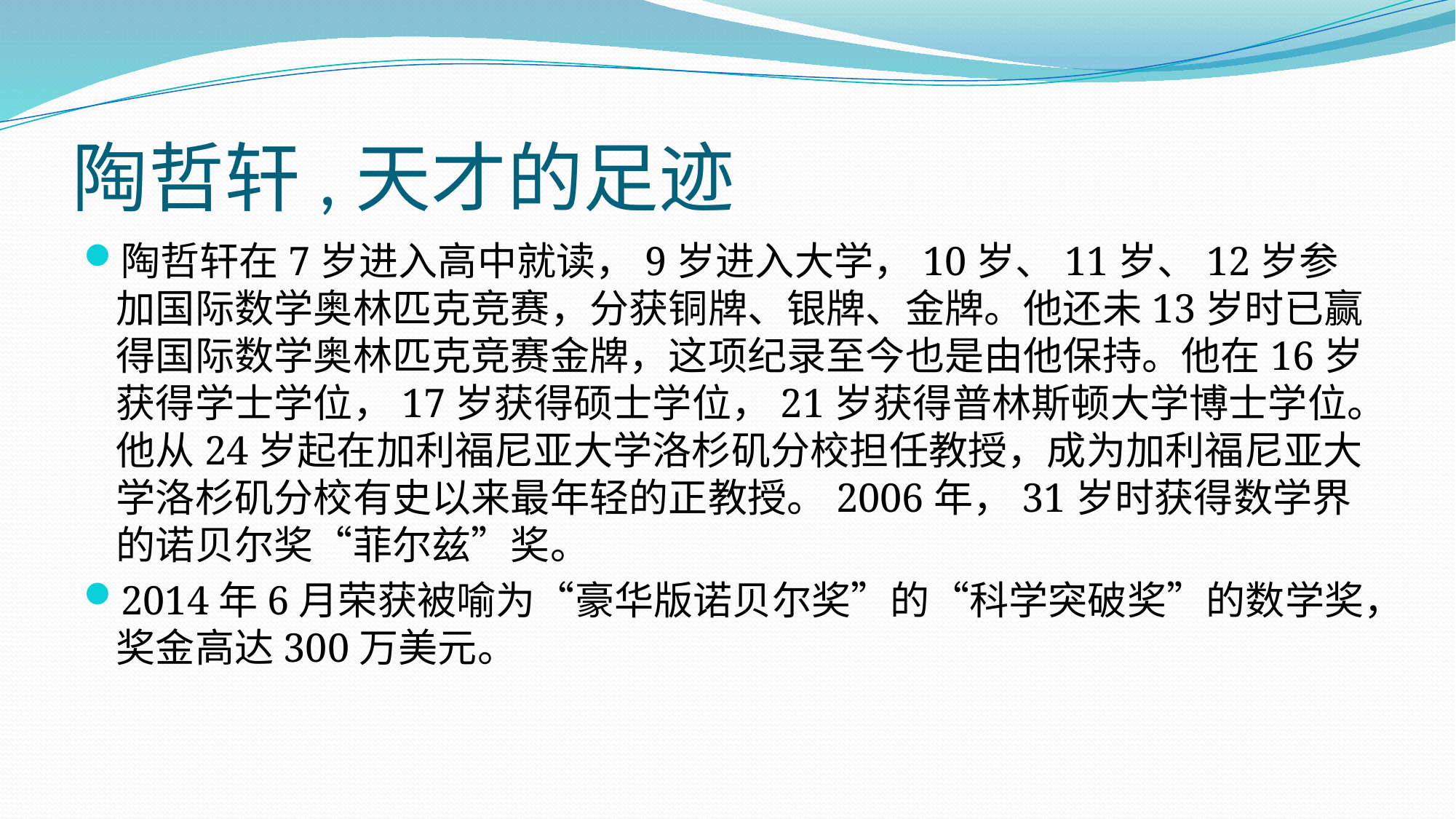

# 陶哲轩,天才的足迹
陶哲轩在7岁进入高中就读，9岁进入大学，10岁、11岁、12岁参加国际数学奥林匹克竞赛，分获铜牌、银牌、金牌。他还未13岁时已赢得国际数学奥林匹克竞赛金牌，这项纪录至今也是由他保持。他在16岁获得学士学位，17岁获得硕士学位，21岁获得普林斯顿大学博士学位。他从24岁起在加利福尼亚大学洛杉矶分校担任教授，成为加利福尼亚大学洛杉矶分校有史以来最年轻的正教授。2006年，31岁时获得数学界的诺贝尔奖“菲尔兹”奖。
2014年6月荣获被喻为“豪华版诺贝尔奖”的“科学突破奖”的数学奖，奖金高达300万美元。